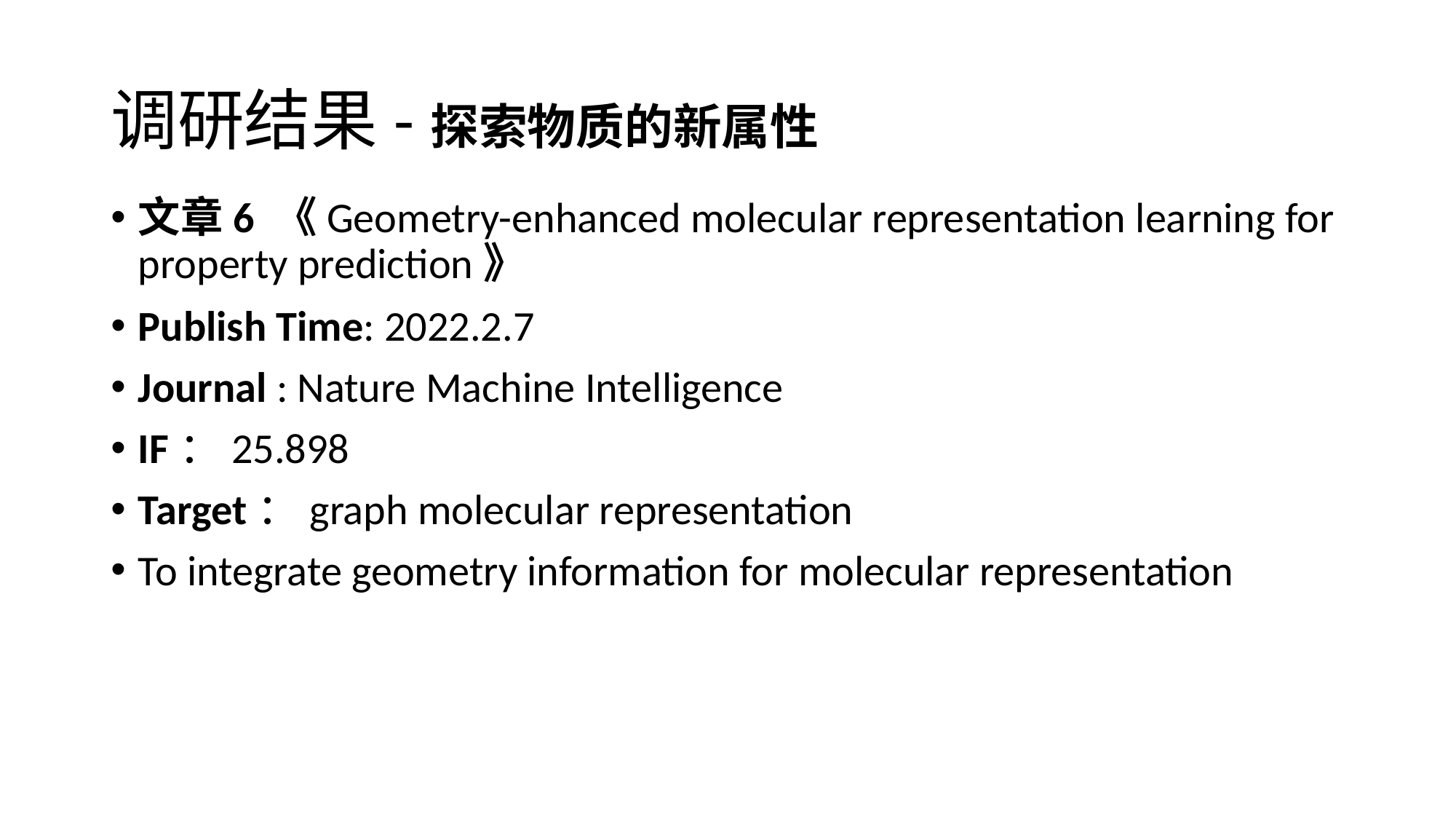

# 调研结果-探索物质的新属性
文章6 《Geometry-enhanced molecular representation learning for property prediction》
Publish Time: 2022.2.7
Journal : Nature Machine Intelligence
IF：25.898
Target：graph molecular representation
To integrate geometry information for molecular representation